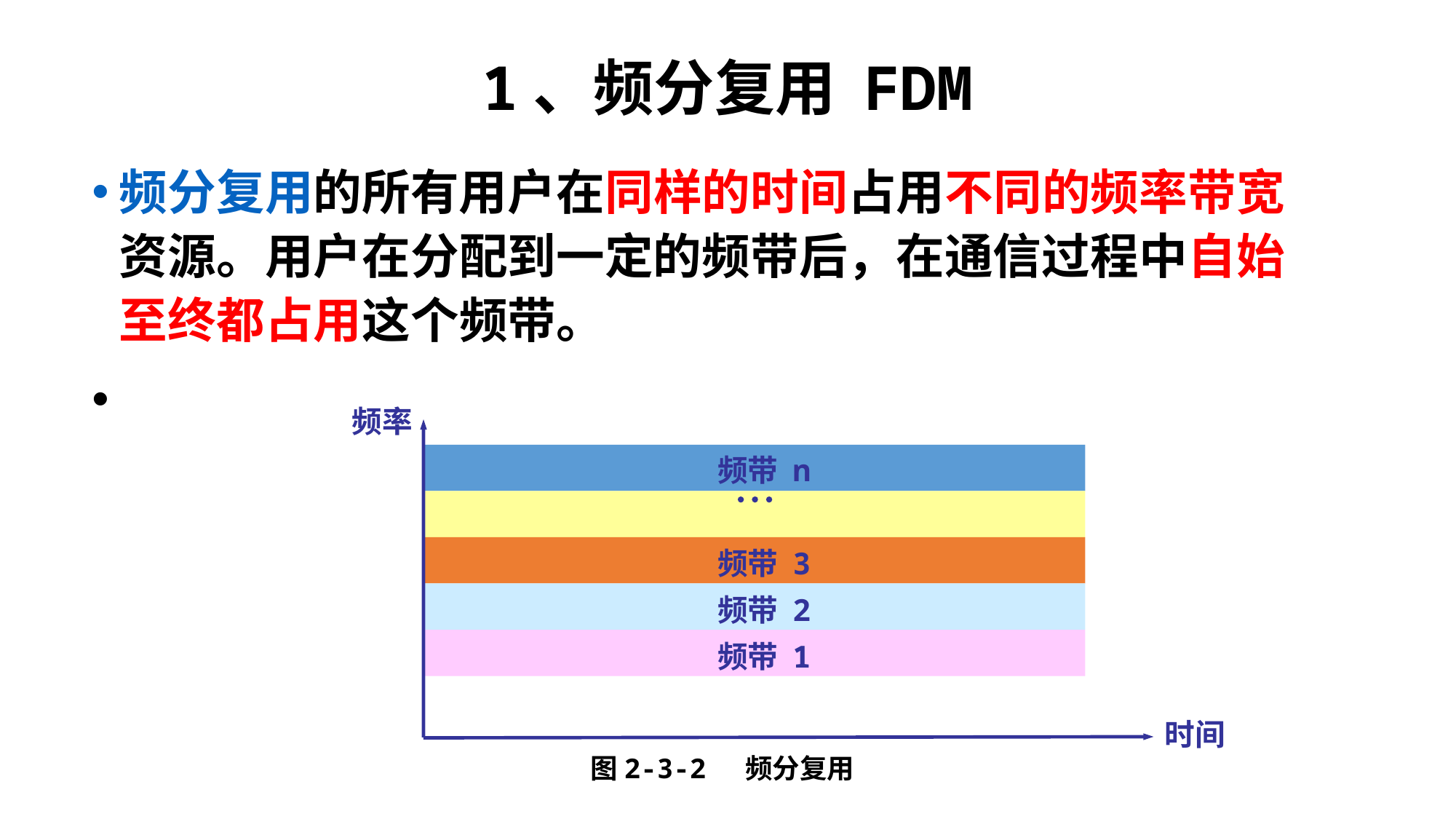

# 1、频分复用 FDM
频分复用的所有用户在同样的时间占用不同的频率带宽资源。用户在分配到一定的频带后，在通信过程中自始至终都占用这个频带。

频率

频带 n
…

频带 3

频带 2

频带 1
时间

图2-3-2  频分复用